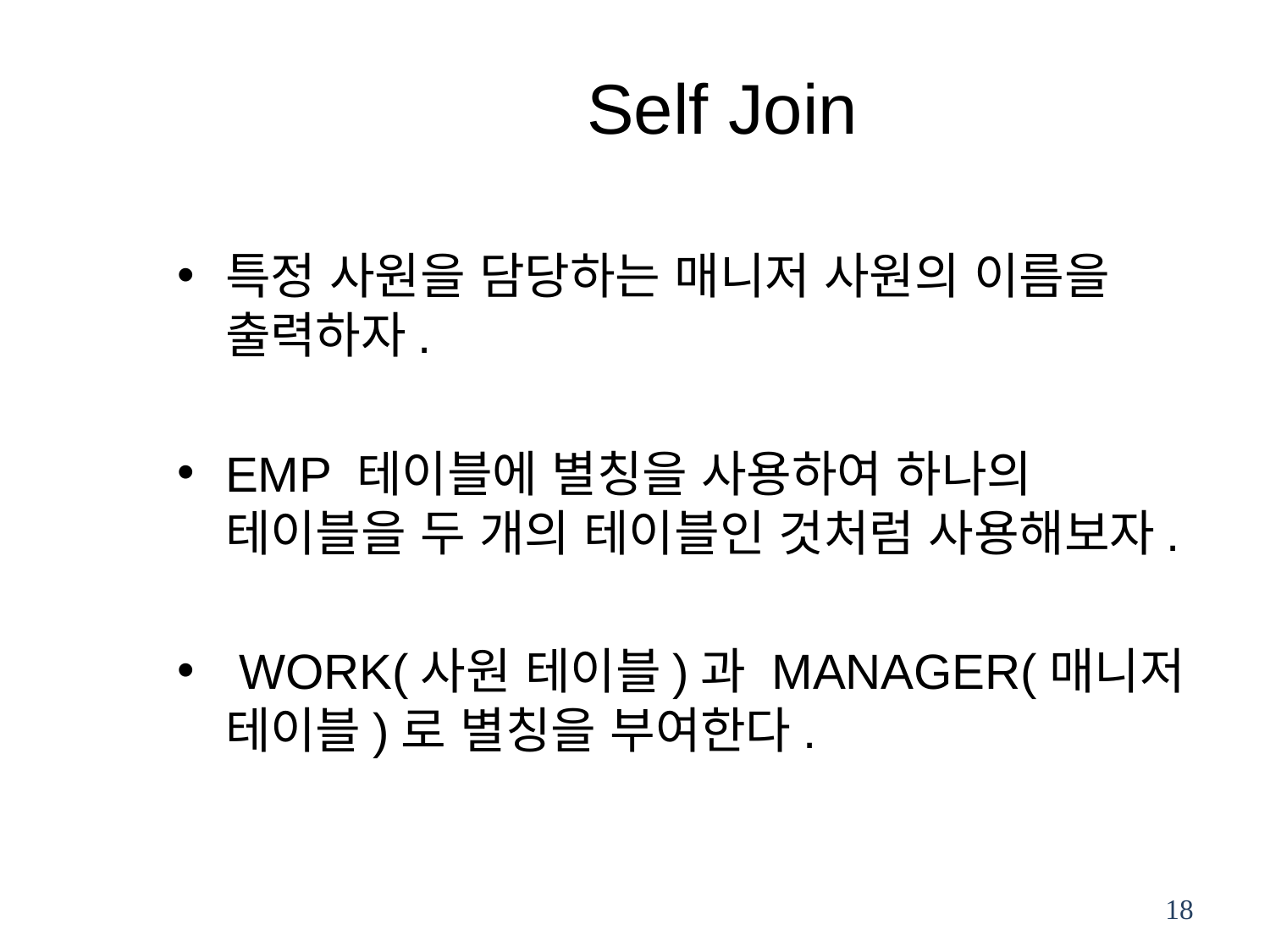

# Self Join
특정 사원을 담당하는 매니저 사원의 이름을 출력하자.

EMP 테이블에 별칭을 사용하여 하나의 테이블을 두 개의 테이블인 것처럼 사용해보자.

 WORK(사원 테이블)과 MANAGER(매니저 테이블)로 별칭을 부여한다.

18